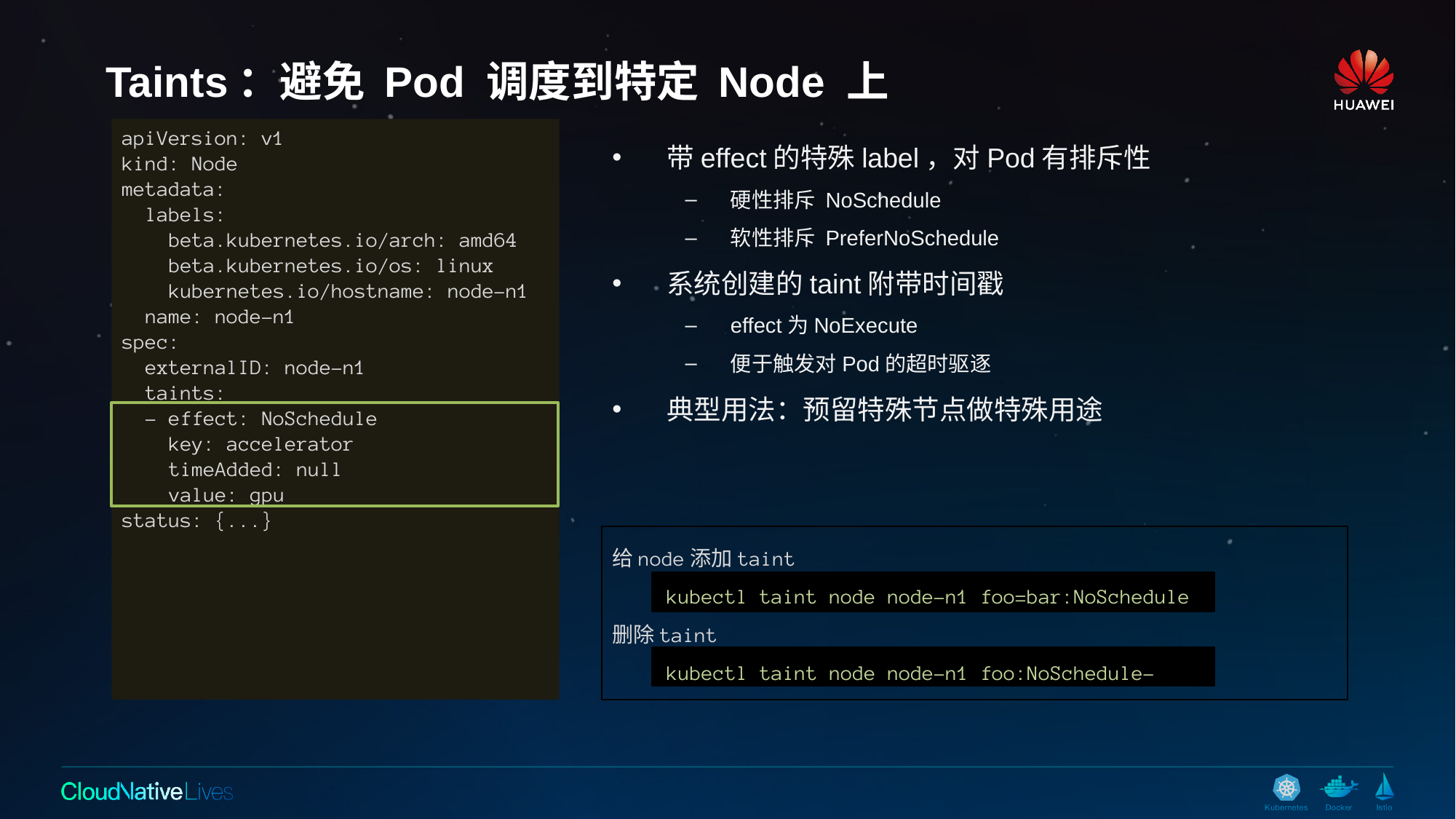

# Taints：避免 Pod 调度到特定 Node 上
apiVersion: v1
kind: Node
metadata:
  labels:
    beta.kubernetes.io/arch: amd64
    beta.kubernetes.io/os: linux
    kubernetes.io/hostname: node-n1
  name: node-n1
spec:
  externalID: node-n1
  taints:
  - effect: NoSchedule
    key: accelerator
    timeAdded: null
    value: gpu
status: {...}
带effect的特殊label，对Pod有排斥性
硬性排斥 NoSchedule
软性排斥 PreferNoSchedule
系统创建的taint附带时间戳
effect为NoExecute
便于触发对Pod的超时驱逐
典型用法：预留特殊节点做特殊用途

给node添加taint
kubectl taint node node-n1 foo=bar:NoSchedule
删除taint
kubectl taint node node-n1 foo:NoSchedule-